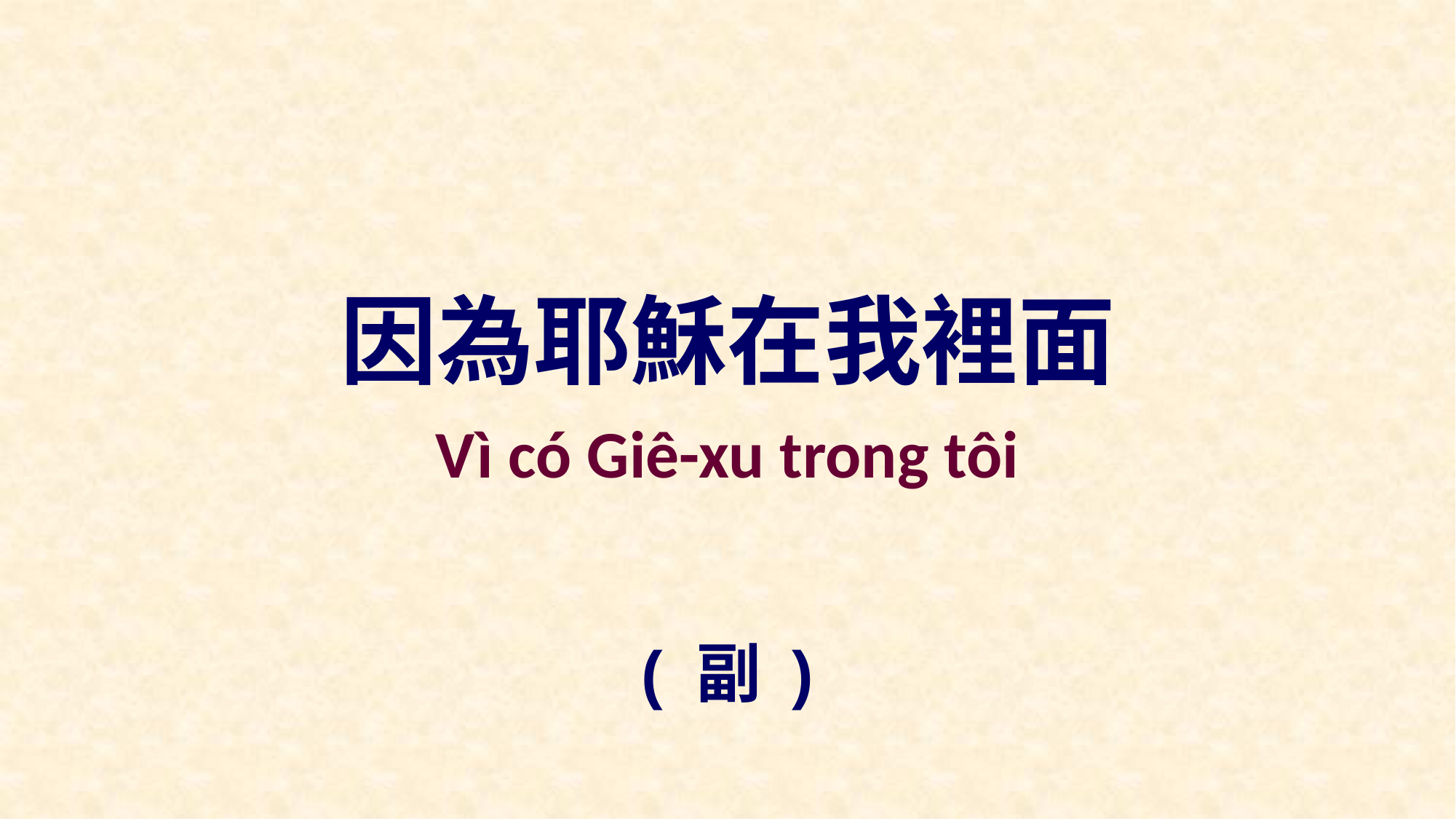

因為耶穌在我裡面
Vì có Giê-xu trong tôi
( 副 )